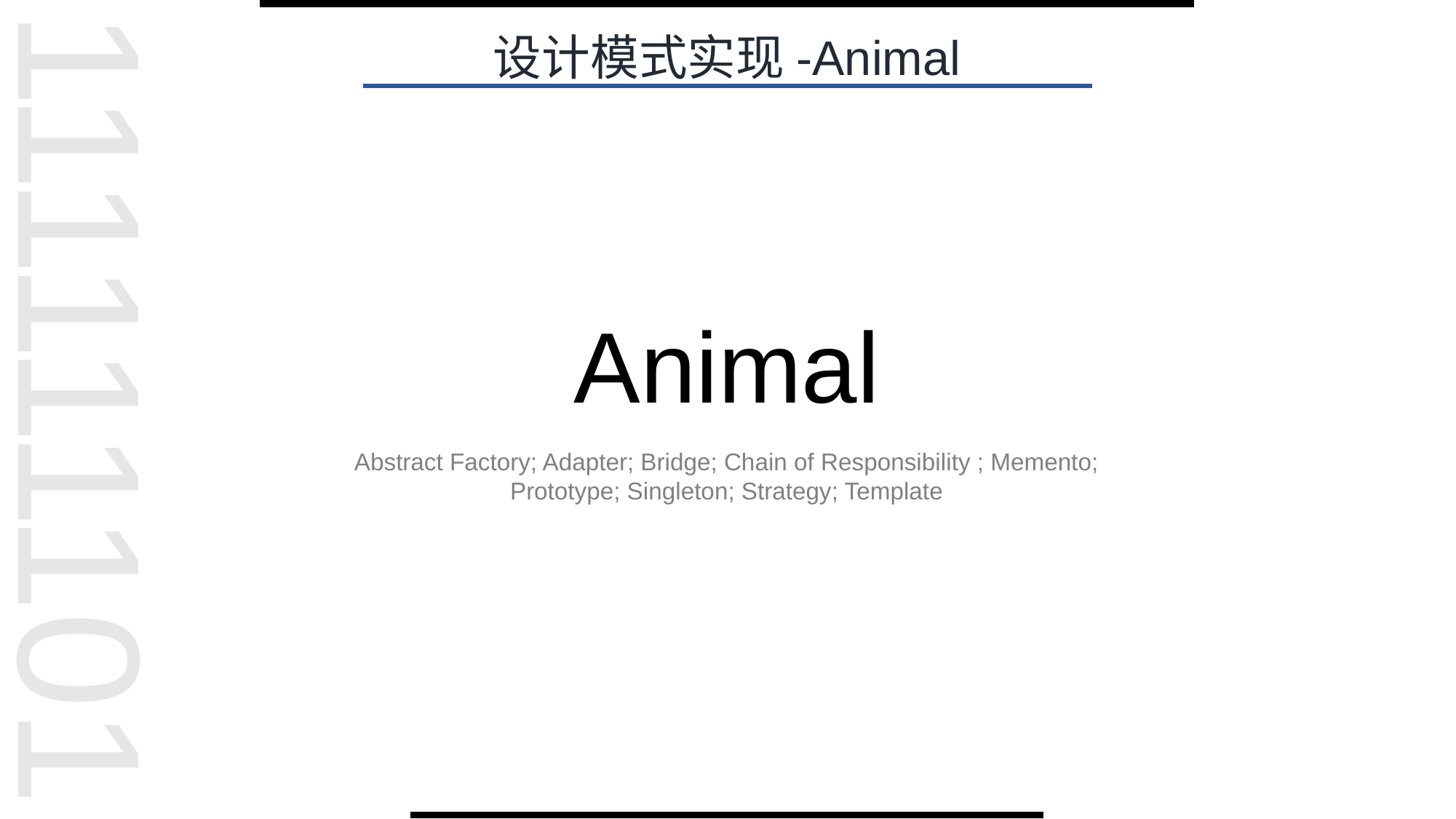

111111101

设计模式实现-Animal
17
# Animal
Abstract Factory; Adapter; Bridge; Chain of Responsibility ; Memento; Prototype; Singleton; Strategy; Template